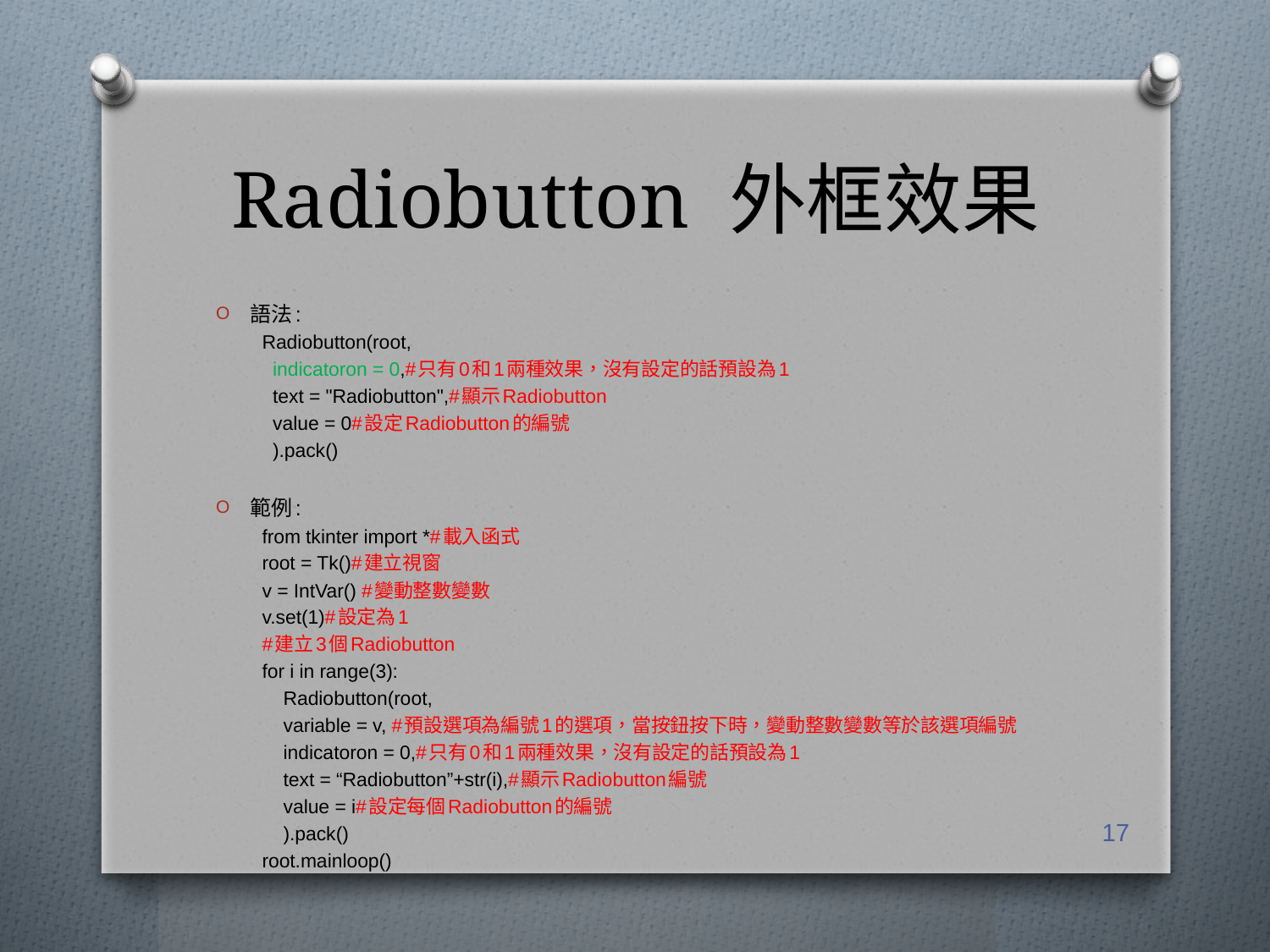

# Radiobutton 外框效果
語法:
Radiobutton(root,
  indicatoron = 0,#只有0和1兩種效果，沒有設定的話預設為1
  text = "Radiobutton",#顯示Radiobutton
  value = 0#設定Radiobutton的編號
  ).pack()

範例:
from tkinter import *#載入函式
root = Tk()#建立視窗
v = IntVar() #變動整數變數
v.set(1)#設定為1
#建立3個Radiobutton
for i in range(3):
    Radiobutton(root,
    variable = v, #預設選項為編號1的選項，當按鈕按下時，變動整數變數等於該選項編號
    indicatoron = 0,#只有0和1兩種效果，沒有設定的話預設為1
    text = “Radiobutton”+str(i),#顯示Radiobutton編號
    value = i#設定每個Radiobutton的編號
    ).pack()
root.mainloop()

17